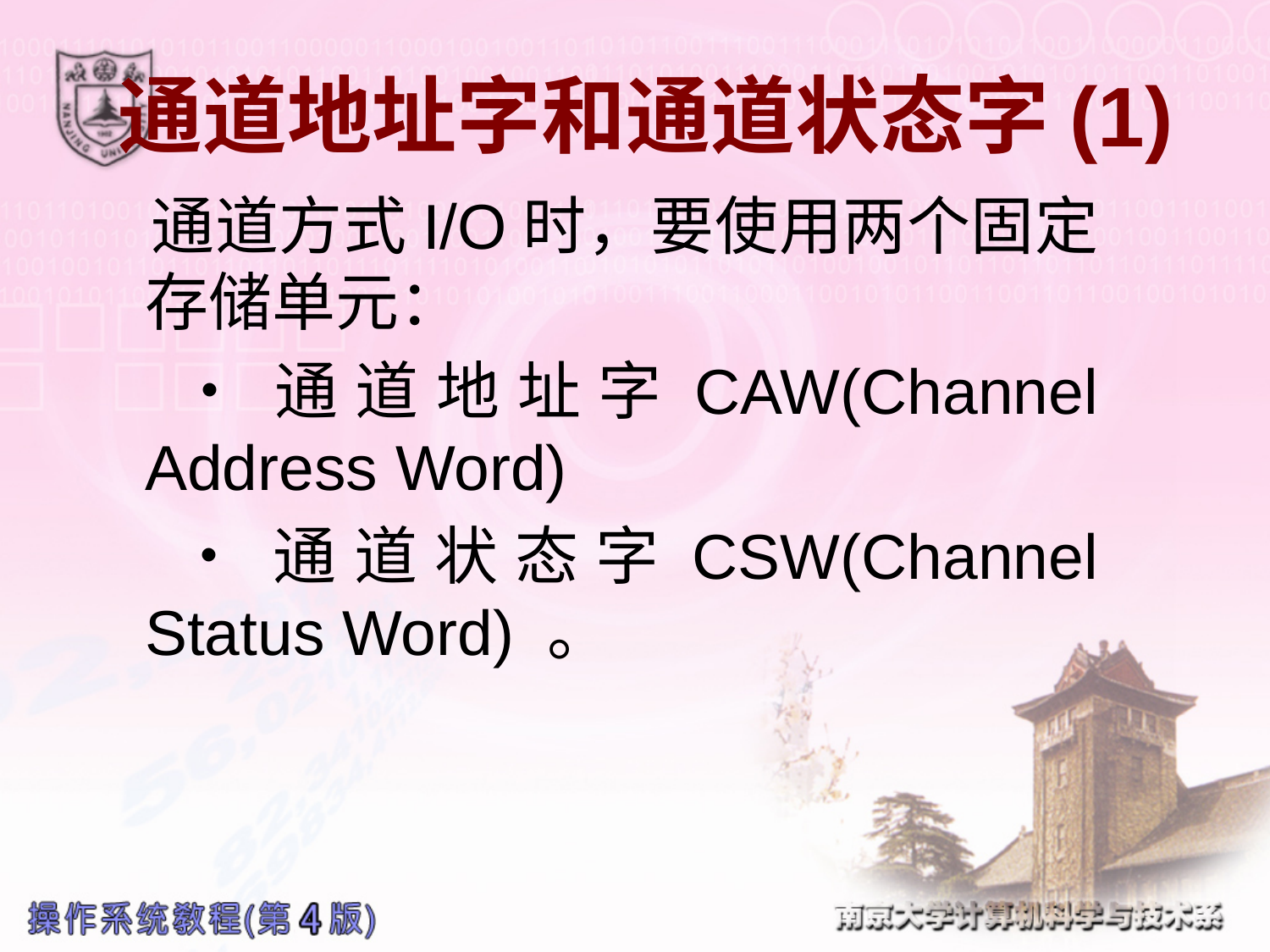

# 通道地址字和通道状态字(1)
   通道方式I/O时，要使用两个固定存储单元：
  •通道地址字CAW(Channel Address Word)
  •通道状态字CSW(Channel Status Word) 。